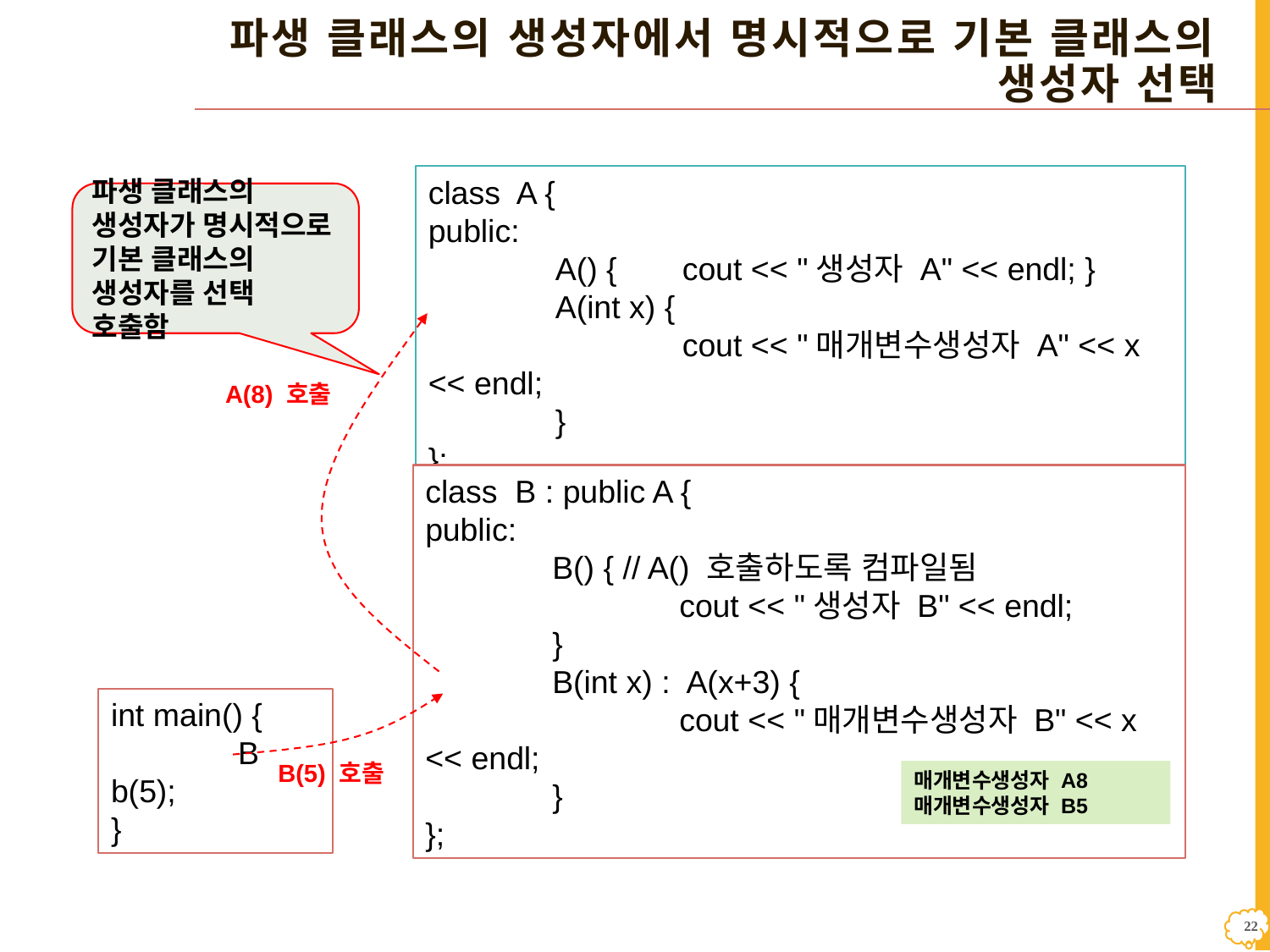

# 파생 클래스의 생성자에서 명시적으로 기본 클래스의 생성자 선택
class  A {
public:
	A() { 	cout << "생성자 A" << endl; }
	A(int x) {
		cout << "매개변수생성자 A" << x << endl;
	}
};
파생 클래스의 생성자가 명시적으로 기본 클래스의 생성자를 선택 호출함

A(8) 호출
class  B : public A {
public:
	B() { // A() 호출하도록 컴파일됨
		cout << "생성자 B" << endl;
	}
	B(int x) :  A(x+3) {
		cout << "매개변수생성자 B" << x << endl;
	}
};
int main() {
	B b(5);
}

B(5) 호출
매개변수생성자 A8
매개변수생성자 B5
22